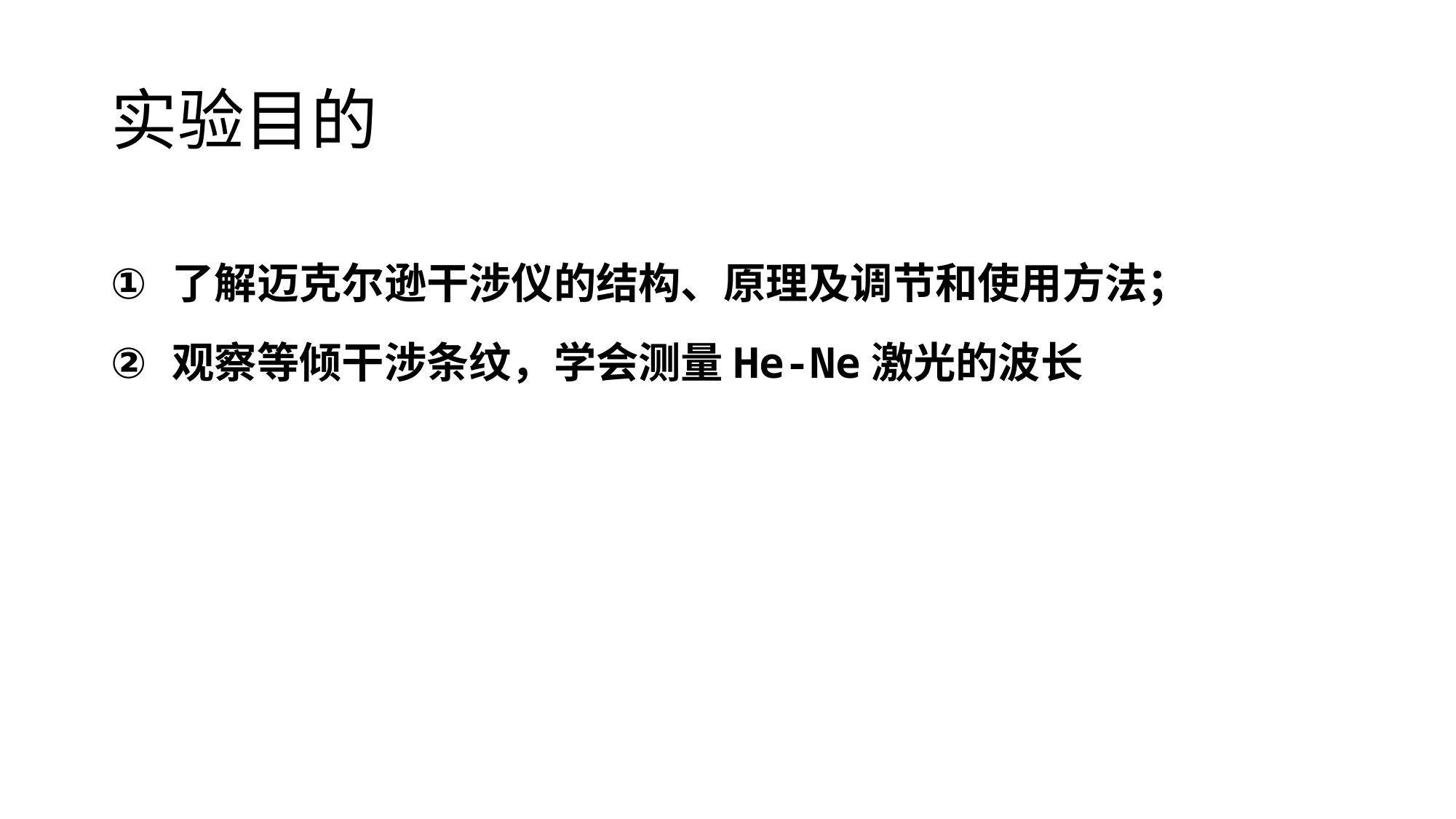

# 实验目的
了解迈克尔逊干涉仪的结构、原理及调节和使用方法；
观察等倾干涉条纹，学会测量He-Ne激光的波长